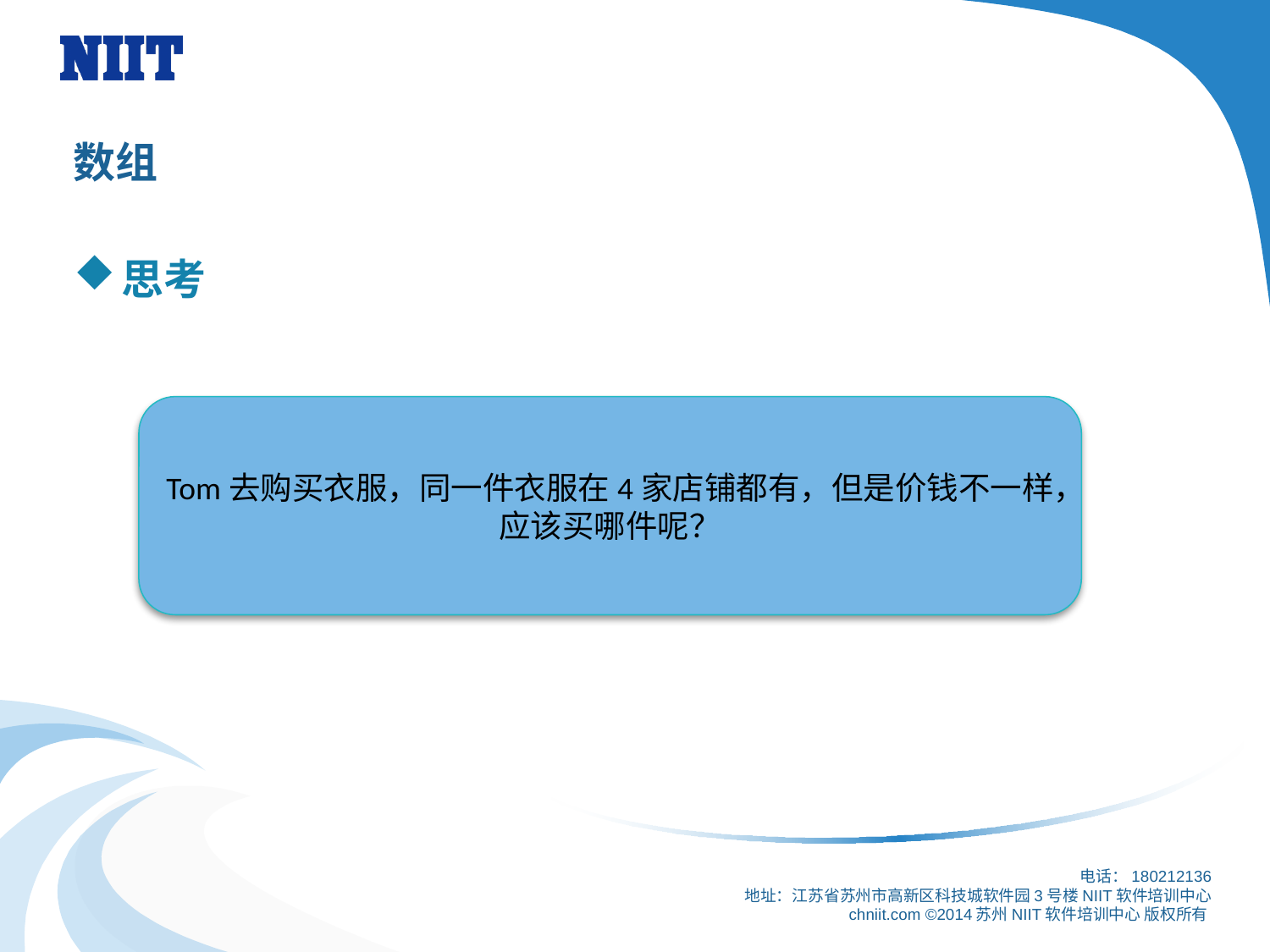

# 数组
思考
Tom去购买衣服，同一件衣服在4家店铺都有，但是价钱不一样，应该买哪件呢？